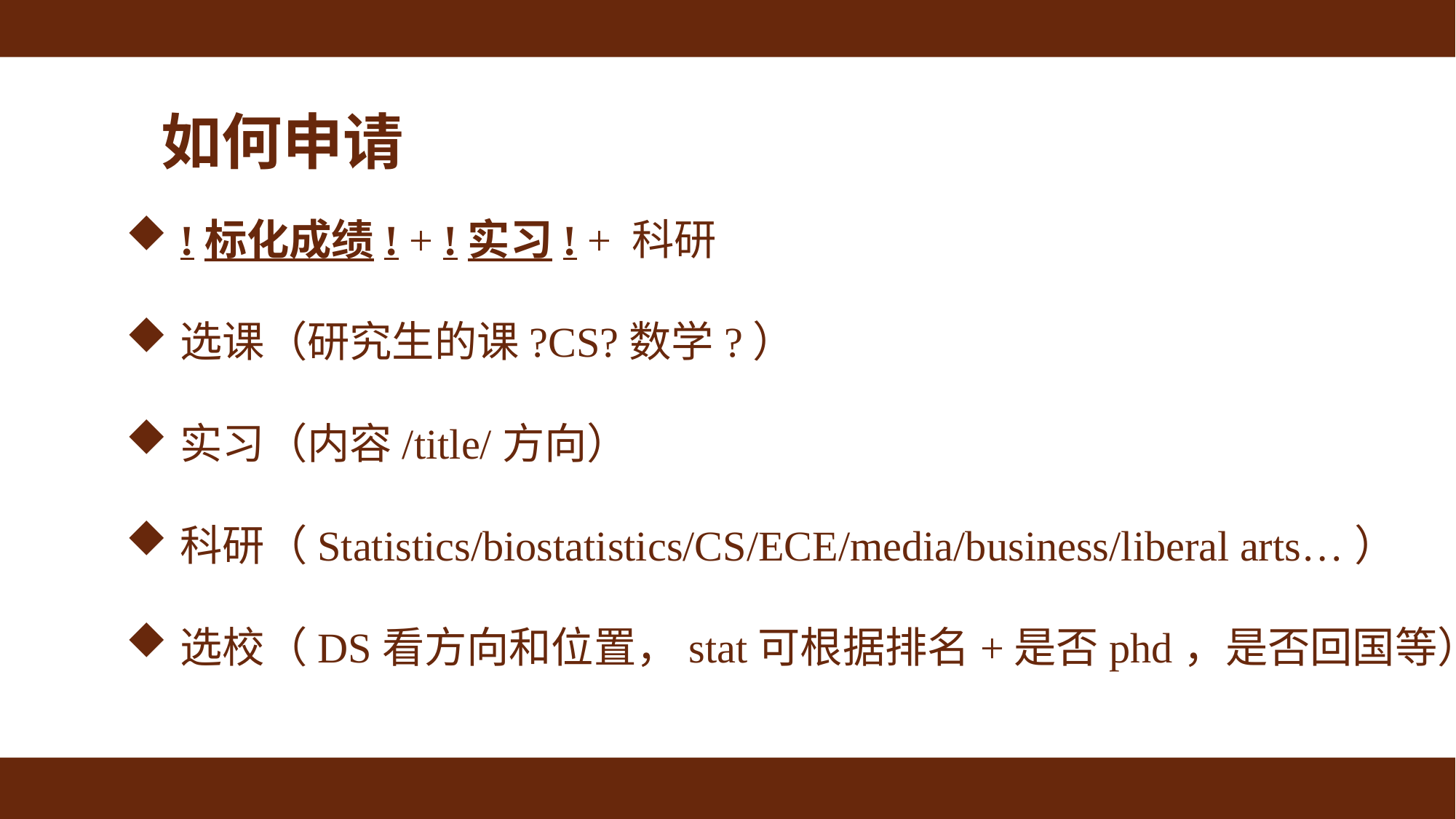

如何申请
!标化成绩! + !实习! + 科研

选课（研究生的课?CS?数学?）

实习（内容/title/方向）

科研（Statistics/biostatistics/CS/ECE/media/business/liberal arts…）

选校（DS看方向和位置，stat可根据排名+是否phd，是否回国等）